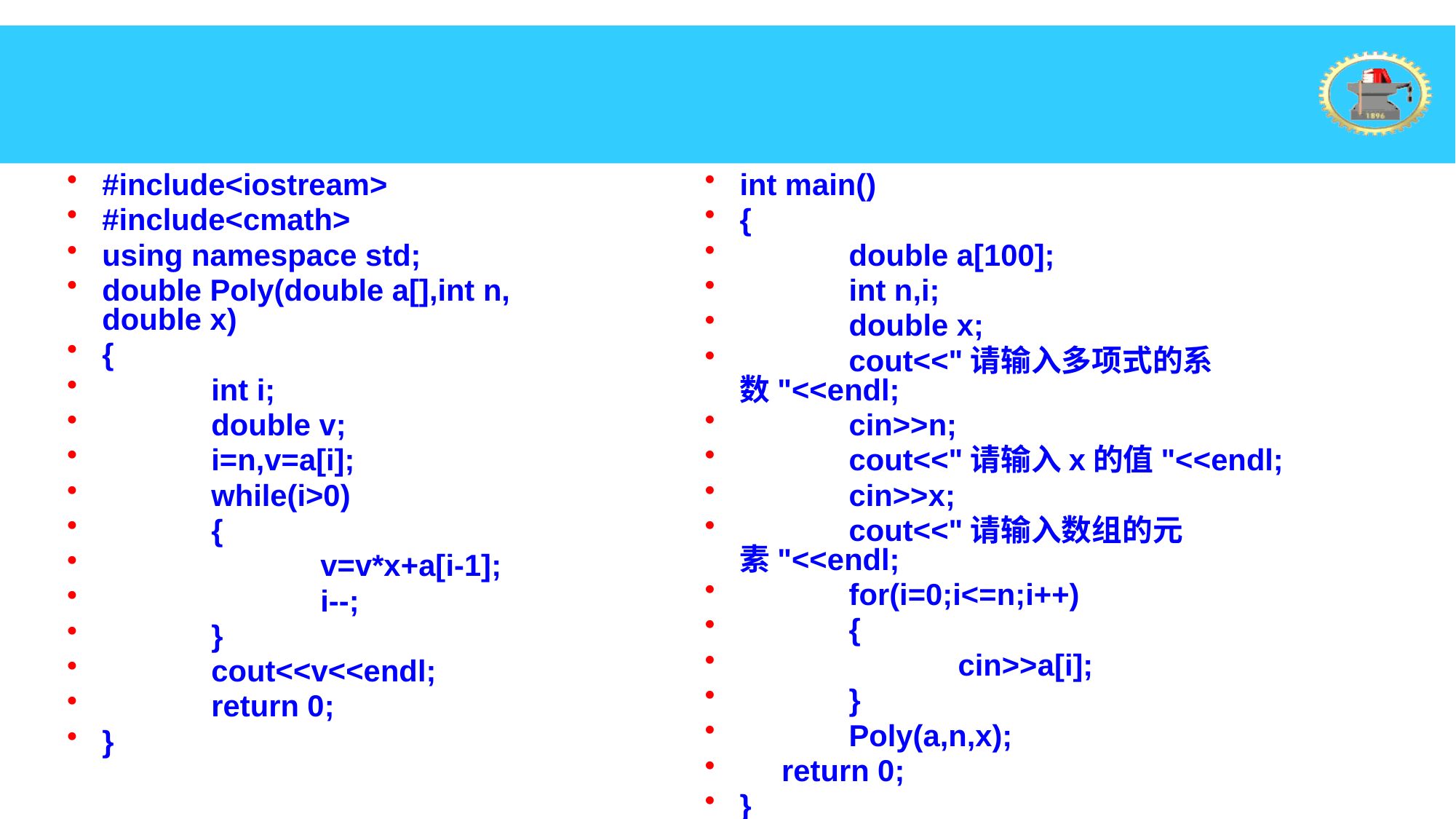

#include<iostream>
#include<cmath>
using namespace std;
double Poly(double a[],int n, double x)
{
	int i;
	double v;
	i=n,v=a[i];
	while(i>0)
	{
		v=v*x+a[i-1];
		i--;
	}
	cout<<v<<endl;
	return 0;
}

int main()
{
	double a[100];
	int n,i;
	double x;
	cout<<"请输入多项式的系数"<<endl;
	cin>>n;
	cout<<"请输入x的值"<<endl;
	cin>>x;
	cout<<"请输入数组的元素"<<endl;
	for(i=0;i<=n;i++)
	{
		cin>>a[i];
	}
	Poly(a,n,x);
     return 0;
}